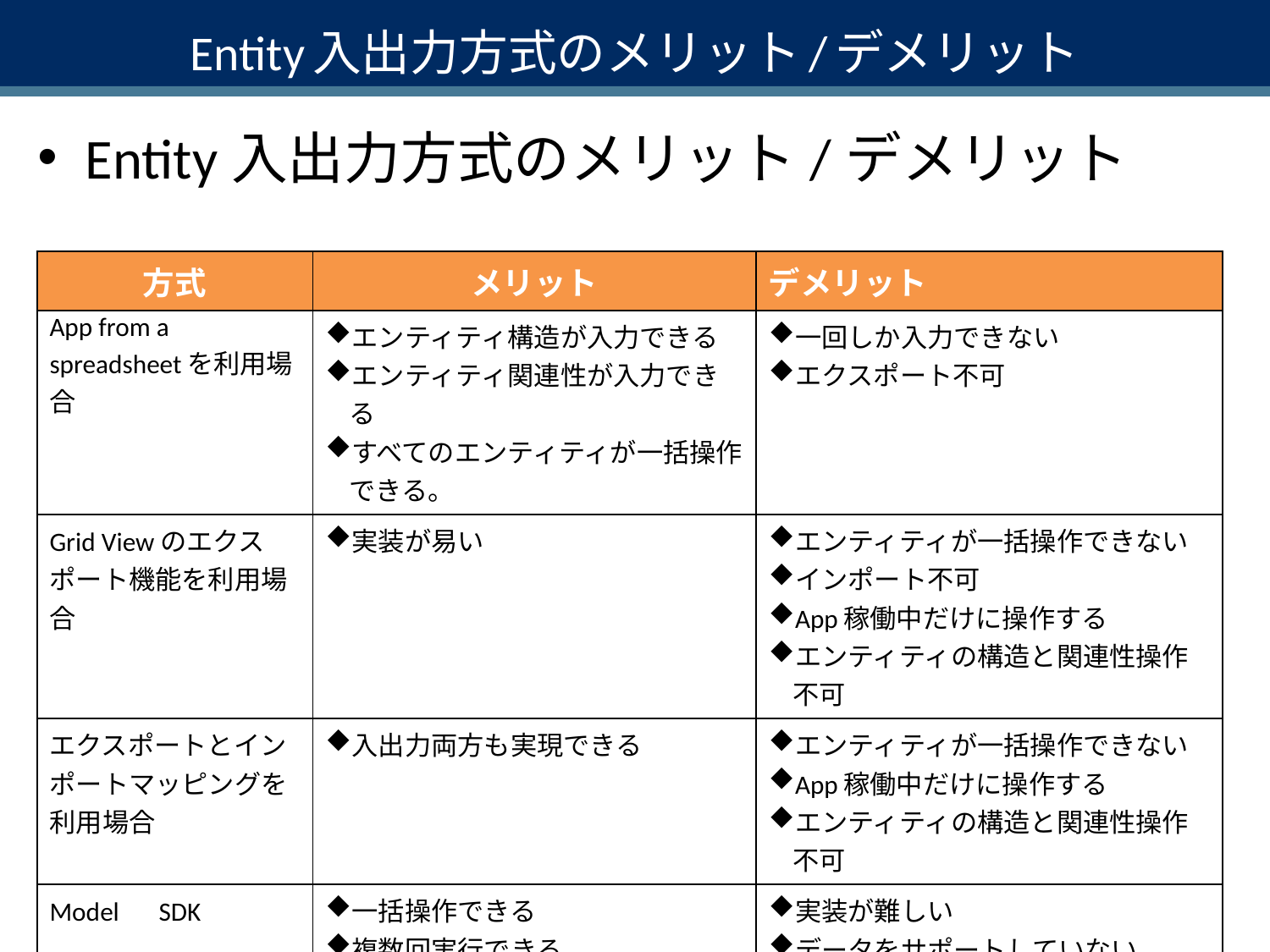

# Entity入出力方式のメリット/デメリット
Entity入出力方式のメリット/デメリット
| 方式 | メリット | デメリット |
| --- | --- | --- |
| App from a spreadsheetを利用場合 | エンティティ構造が入力できる エンティティ関連性が入力できる すべてのエンティティが一括操作できる。 | 一回しか入力できない エクスポート不可 |
| Grid Viewのエクスポート機能を利用場合 | 実装が易い | エンティティが一括操作できない インポート不可 App稼働中だけに操作する エンティティの構造と関連性操作不可 |
| エクスポートとインポートマッピングを利用場合 | 入出力両方も実現できる | エンティティが一括操作できない App稼働中だけに操作する エンティティの構造と関連性操作不可 |
| Model　SDK | 一括操作できる 複数回実行できる | 実装が難しい データをサポートしていない |